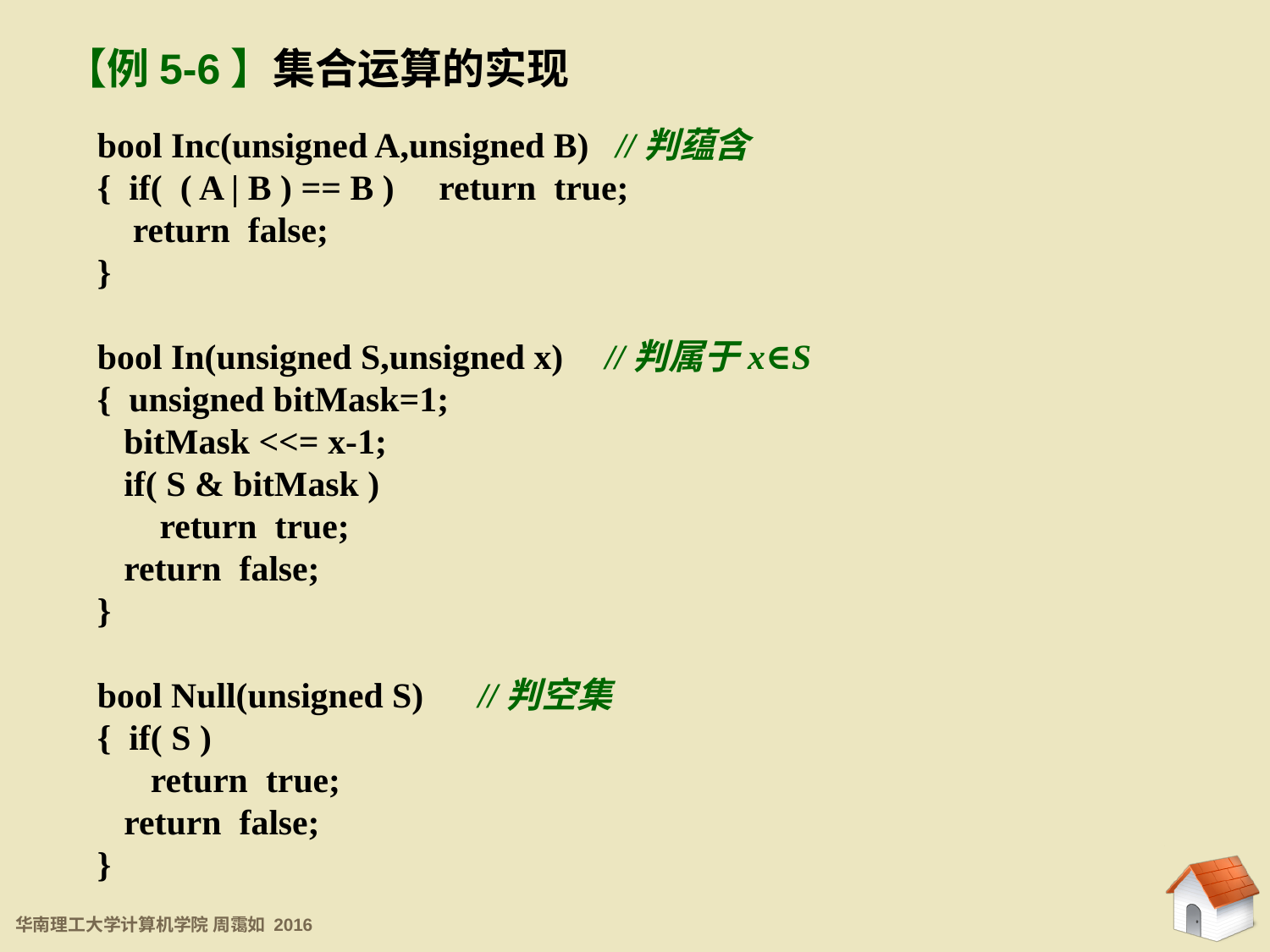

【例5-6】集合运算的实现
bool Inc(unsigned A,unsigned B)   //判蕴含
{  if(  ( A | B ) == B )     return  true;
    return  false;
}

bool In(unsigned S,unsigned x)	//判属于x∈S
{  unsigned bitMask=1;
   bitMask <<= x-1;
   if( S & bitMask )
       return  true;
   return  false;
}

bool Null(unsigned S) 	//判空集
{  if( S )
      return  true;
   return  false;
}